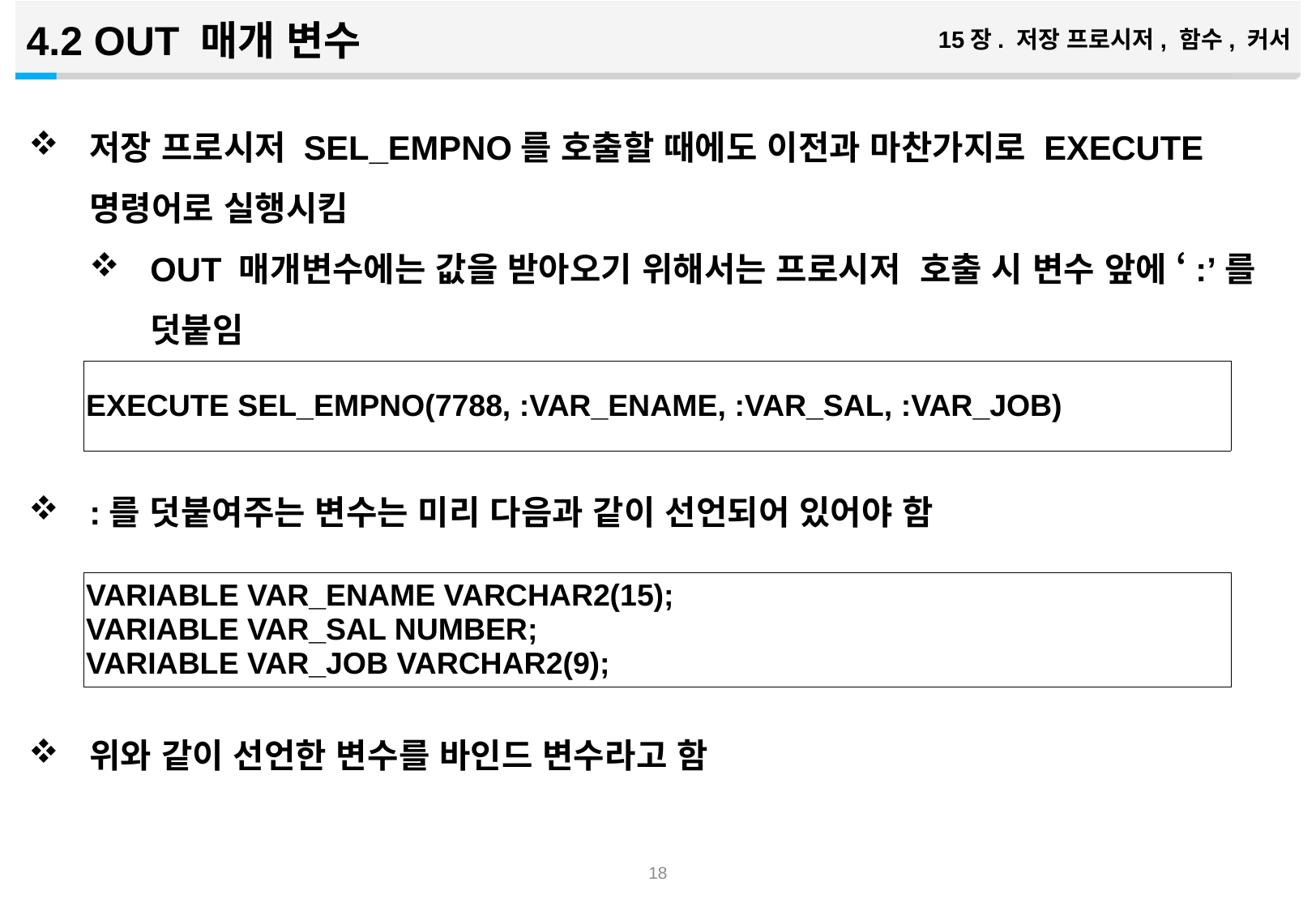

4.2 OUT 매개 변수
15장. 저장 프로시저, 함수, 커서
저장 프로시저 SEL_EMPNO를 호출할 때에도 이전과 마찬가지로 EXECUTE       명령어로 실행시킴
OUT 매개변수에는 값을 받아오기 위해서는 프로시저  호출 시 변수 앞에 ‘:’를 덧붙임

:를 덧붙여주는 변수는 미리 다음과 같이 선언되어 있어야 함

위와 같이 선언한 변수를 바인드 변수라고 함

| EXECUTE SEL\_EMPNO(7788, :VAR\_ENAME, :VAR\_SAL, :VAR\_JOB) |
| --- |
| VARIABLE VAR\_ENAME VARCHAR2(15); VARIABLE VAR\_SAL NUMBER; VARIABLE VAR\_JOB VARCHAR2(9); |
| --- |
18